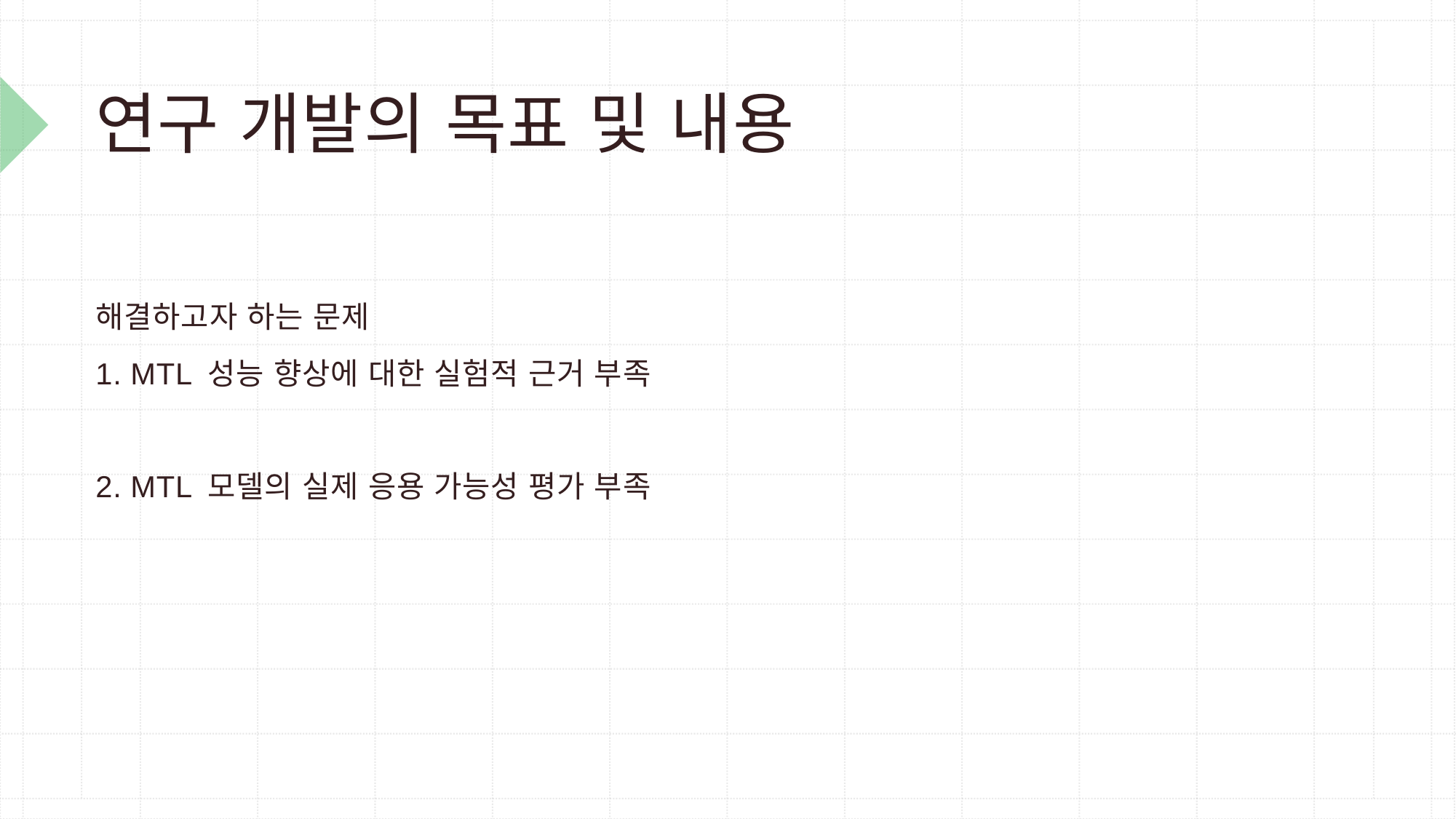

# 연구 개발의 목표 및 내용
해결하고자 하는 문제
1. MTL 성능 향상에 대한 실험적 근거 부족

2. MTL 모델의 실제 응용 가능성 평가 부족